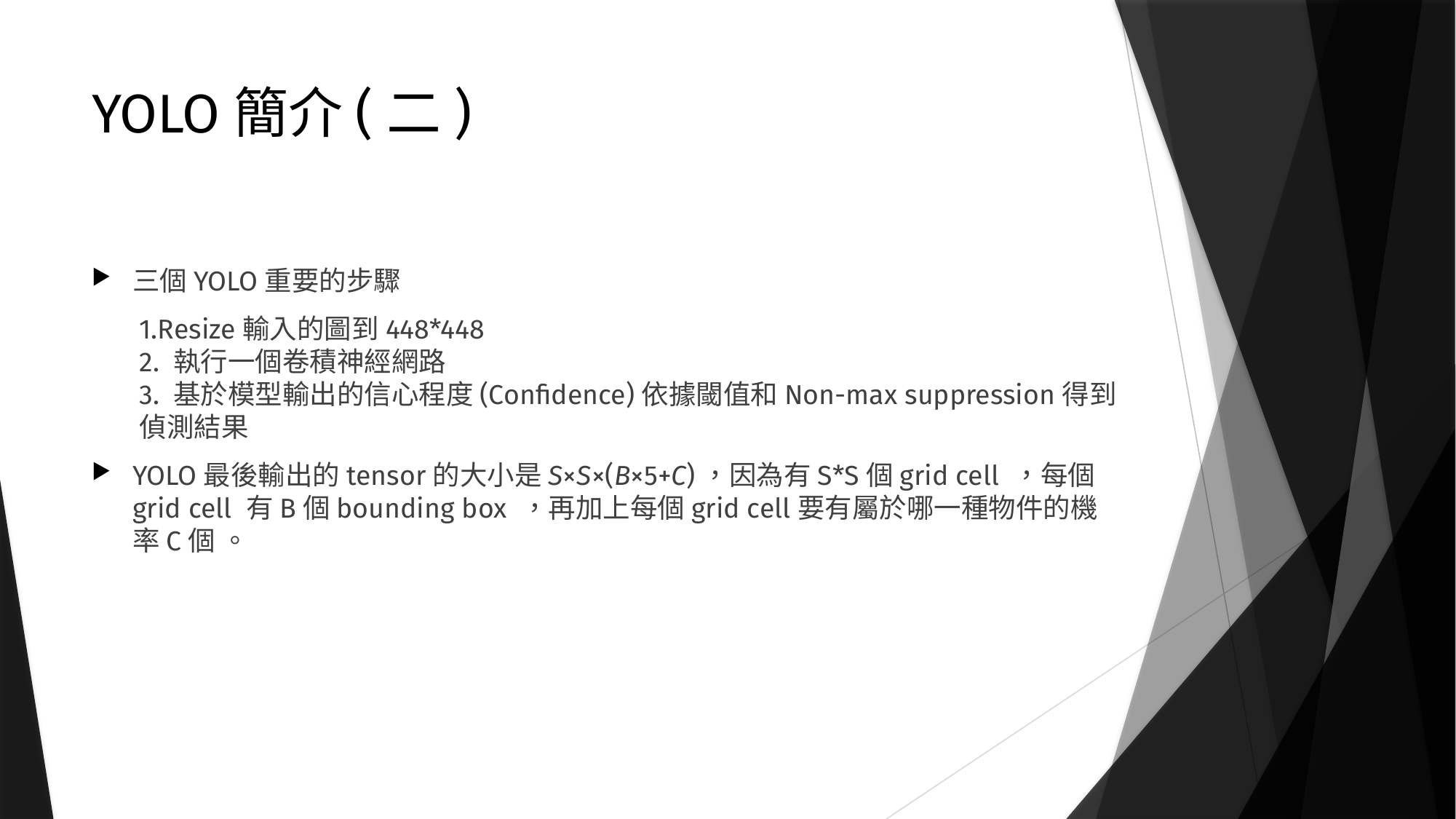

# YOLO簡介(二)
三個YOLO重要的步驟
1.Resize輸入的圖到448*448
2. 執行一個卷積神經網路
3. 基於模型輸出的信心程度(Confidence)依據閾值和Non-max suppression得到偵測結果
YOLO最後輸出的tensor的大小是S×S×(B×5+C)，因為有S*S個grid cell ，每個grid cell 有B個bounding box ，再加上每個grid cell要有屬於哪一種物件的機率C個 。